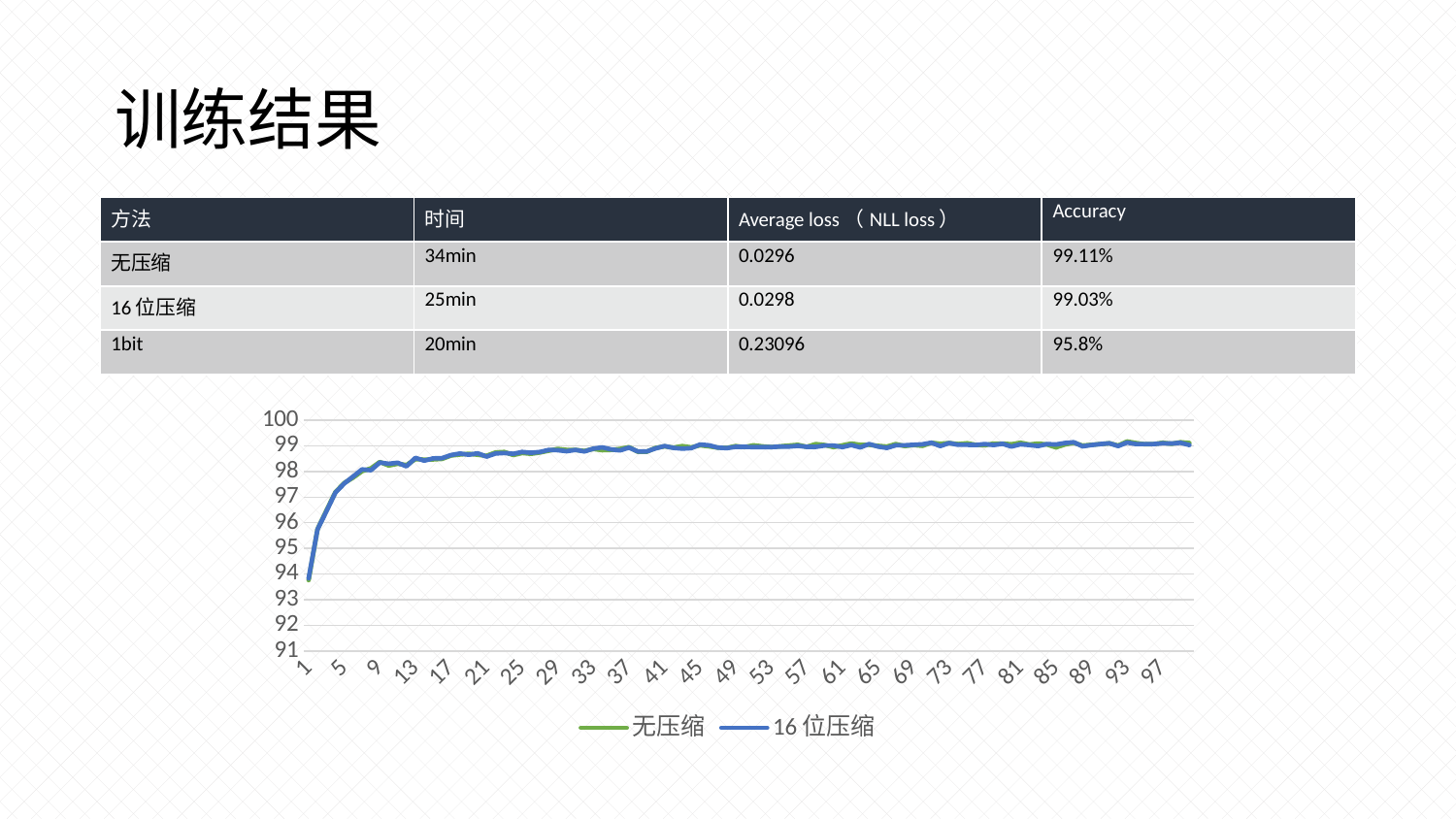

# 训练结果
| 方法 | 时间 | Average loss（NLL loss） | Accuracy |
| --- | --- | --- | --- |
| 无压缩 | 34min | 0.0296 | 99.11% |
| 16位压缩 | 25min | 0.0298 | 99.03% |
| 1bit | 20min | 0.23096 | 95.8% |

### Chart

| Category | 无压缩 | 16位压缩 |
|---|---|---|
| 1 | 93.76 | 93.83 |
| 2 | 95.75 | 95.74 |
| 3 | 96.48 | 96.45 |
| 4 | 97.19 | 97.17 |
| 5 | 97.55 | 97.53 |
| 6 | 97.76 | 97.8 |
| 7 | 98.01 | 98.08 |
| 8 | 98.12 | 98.05 |
| 9 | 98.37 | 98.35 |
| 10 | 98.23 | 98.3 |
| 11 | 98.3 | 98.34 |
| 12 | 98.25 | 98.2 |
| 13 | 98.48 | 98.53 |
| 14 | 98.46 | 98.42 |
| 15 | 98.47 | 98.51 |
| 16 | 98.49 | 98.52 |
| 17 | 98.62 | 98.64 |
| 18 | 98.66 | 98.7 |
| 19 | 98.69 | 98.65 |
| 20 | 98.65 | 98.71 |
| 21 | 98.61 | 98.58 |
| 22 | 98.74 | 98.7 |
| 23 | 98.76 | 98.72 |
| 24 | 98.64 | 98.69 |
| 25 | 98.72 | 98.76 |
| 26 | 98.69 | 98.73 |
| 27 | 98.74 | 98.76 |
| 28 | 98.81 | 98.84 |
| 29 | 98.88 | 98.83 |
| 30 | 98.84 | 98.79 |
| 31 | 98.84 | 98.84 |
| 32 | 98.8 | 98.78 |
| 33 | 98.88 | 98.89 |
| 34 | 98.83 | 98.94 |
| 35 | 98.84 | 98.86 |
| 36 | 98.88 | 98.82 |
| 37 | 98.95 | 98.93 |
| 38 | 98.77 | 98.78 |
| 39 | 98.77 | 98.78 |
| 40 | 98.92 | 98.9 |
| 41 | 98.98 | 98.99 |
| 42 | 98.93 | 98.92 |
| 43 | 98.99 | 98.89 |
| 44 | 98.94 | 98.91 |
| 45 | 99.02 | 99.05 |
| 46 | 98.98 | 99.02 |
| 47 | 98.93 | 98.93 |
| 48 | 98.92 | 98.91 |
| 49 | 98.99 | 98.96 |
| 50 | 98.95 | 98.96 |
| 51 | 99.02 | 98.95 |
| 52 | 98.98 | 98.95 |
| 53 | 98.95 | 98.95 |
| 54 | 98.98 | 98.97 |
| 55 | 99.01 | 98.97 |
| 56 | 99.04 | 99.0 |
| 57 | 98.96 | 98.96 |
| 58 | 99.07 | 98.96 |
| 59 | 99.03 | 99.01 |
| 60 | 98.95 | 99.01 |
| 61 | 99.02 | 98.95 |
| 62 | 99.09 | 99.03 |
| 63 | 99.04 | 98.94 |
| 64 | 99.04 | 99.07 |
| 65 | 99.0 | 98.97 |
| 66 | 98.97 | 98.92 |
| 67 | 99.07 | 99.02 |
| 68 | 98.99 | 99.02 |
| 69 | 99.03 | 99.04 |
| 70 | 99.0 | 99.06 |
| 71 | 99.12 | 99.12 |
| 72 | 99.08 | 98.99 |
| 73 | 99.11 | 99.11 |
| 74 | 99.07 | 99.04 |
| 75 | 99.1 | 99.04 |
| 76 | 99.04 | 99.03 |
| 77 | 99.02 | 99.07 |
| 78 | 99.09 | 99.03 |
| 79 | 99.09 | 99.08 |
| 80 | 99.06 | 98.97 |
| 81 | 99.12 | 99.06 |
| 82 | 99.05 | 99.03 |
| 83 | 99.09 | 98.99 |
| 84 | 99.05 | 99.07 |
| 85 | 98.94 | 99.05 |
| 86 | 99.05 | 99.11 |
| 87 | 99.12 | 99.14 |
| 88 | 99.01 | 98.98 |
| 89 | 99.04 | 99.03 |
| 90 | 99.07 | 99.07 |
| 91 | 99.1 | 99.1 |
| 92 | 99.01 | 98.99 |
| 93 | 99.17 | 99.13 |
| 94 | 99.11 | 99.07 |
| 95 | 99.06 | 99.07 |
| 96 | 99.07 | 99.07 |
| 97 | 99.12 | 99.1 |
| 98 | 99.08 | 99.09 |
| 99 | 99.14 | 99.12 |
| 100 | 99.11 | 99.03 |